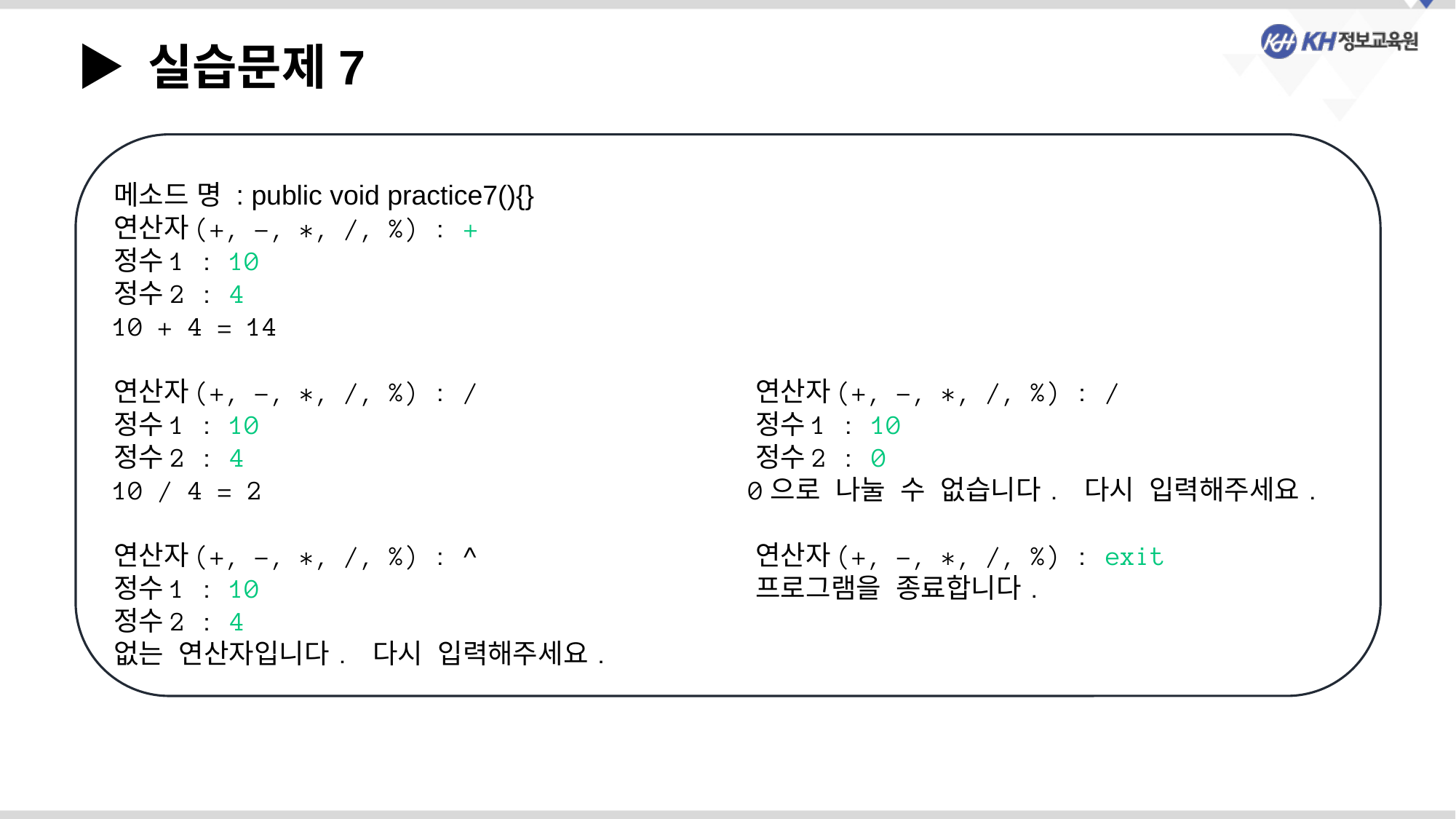

▶ 실습문제7
메소드 명 : public void practice7(){}
연산자(+, -, *, /, %) : +
정수1 : 10
정수2 : 4
10 + 4 = 14

연산자(+, -, *, /, %) : /		      연산자(+, -, *, /, %) : /
정수1 : 10 				      정수1 : 10
정수2 : 4 				      정수2 : 0
10 / 4 = 2				      0으로 나눌 수 없습니다. 다시 입력해주세요.

연산자(+, -, *, /, %) : ^ 		      연산자(+, -, *, /, %) : exit
정수1 : 10 				      프로그램을 종료합니다.
정수2 : 4
없는 연산자입니다. 다시 입력해주세요.